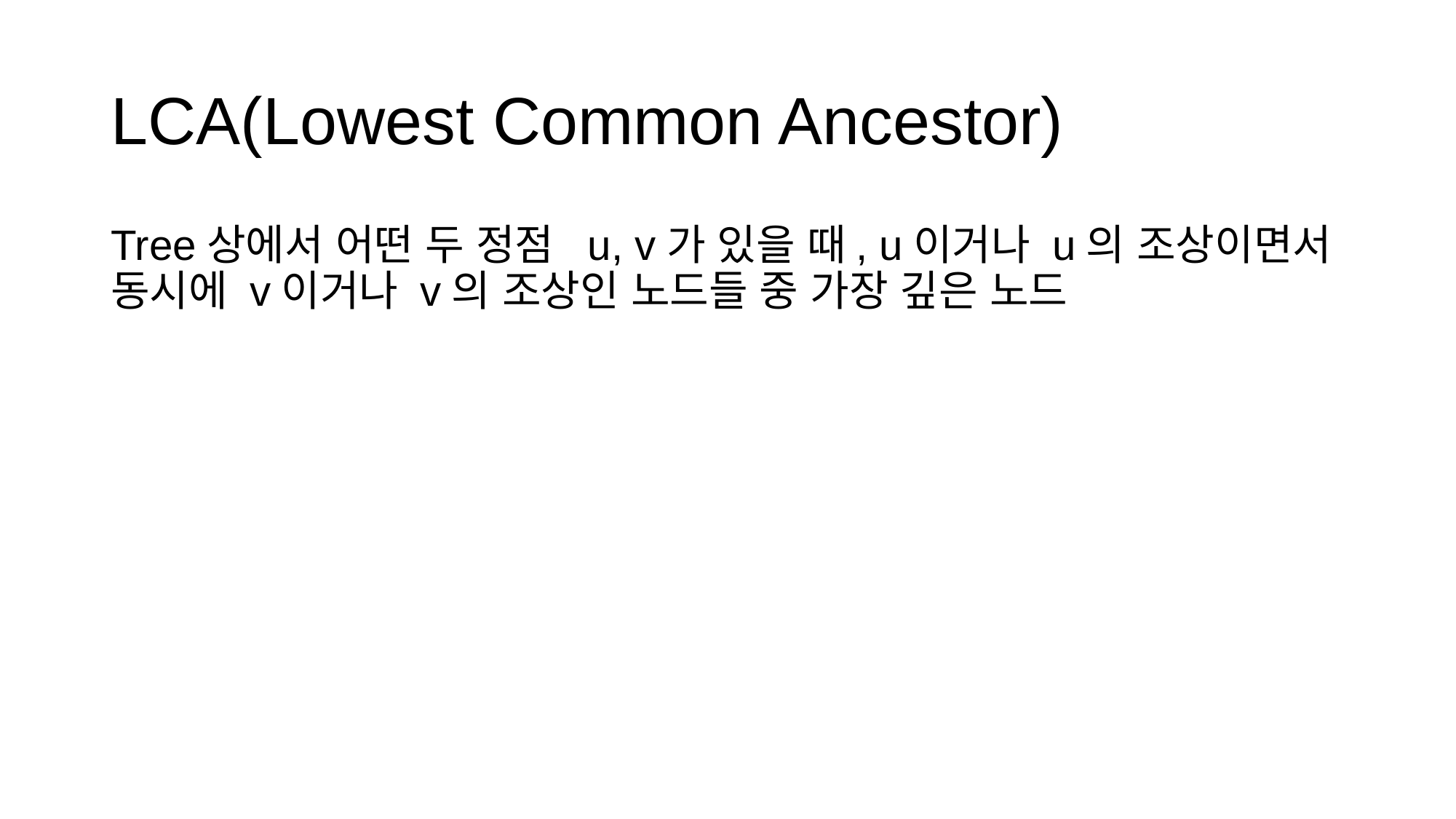

# LCA(Lowest Common Ancestor)
Tree상에서 어떤 두 정점  u, v가 있을 때, u이거나 u의 조상이면서 동시에 v이거나 v의 조상인 노드들 중 가장 깊은 노드